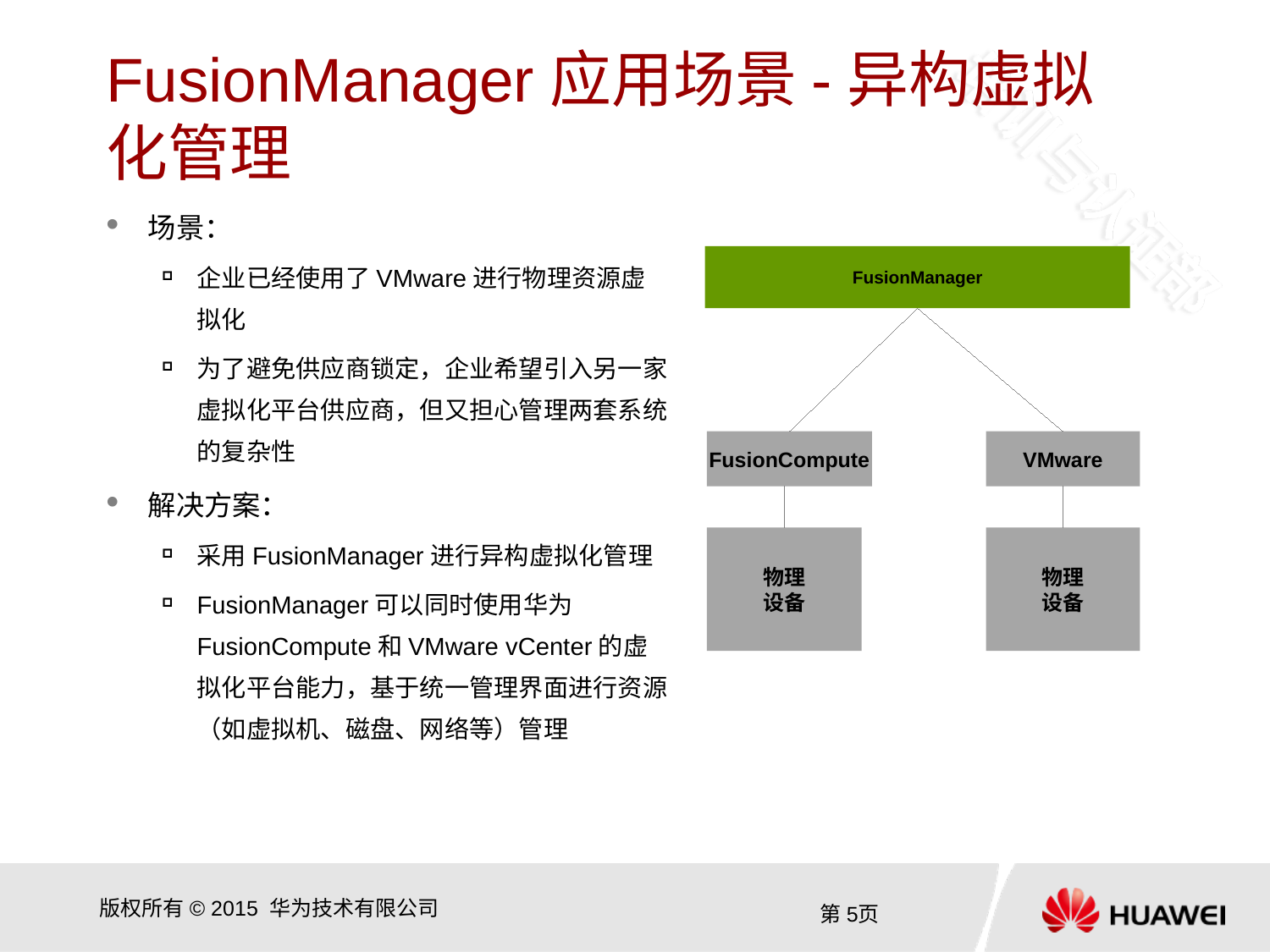

# FusionManager应用场景-异构虚拟化管理
场景：
企业已经使用了VMware进行物理资源虚拟化
为了避免供应商锁定，企业希望引入另一家虚拟化平台供应商，但又担心管理两套系统的复杂性
解决方案：
采用FusionManager进行异构虚拟化管理
FusionManager可以同时使用华为FusionCompute和VMware vCenter的虚拟化平台能力，基于统一管理界面进行资源（如虚拟机、磁盘、网络等）管理
FusionManager
FusionCompute
VMware
物理
设备
物理
设备